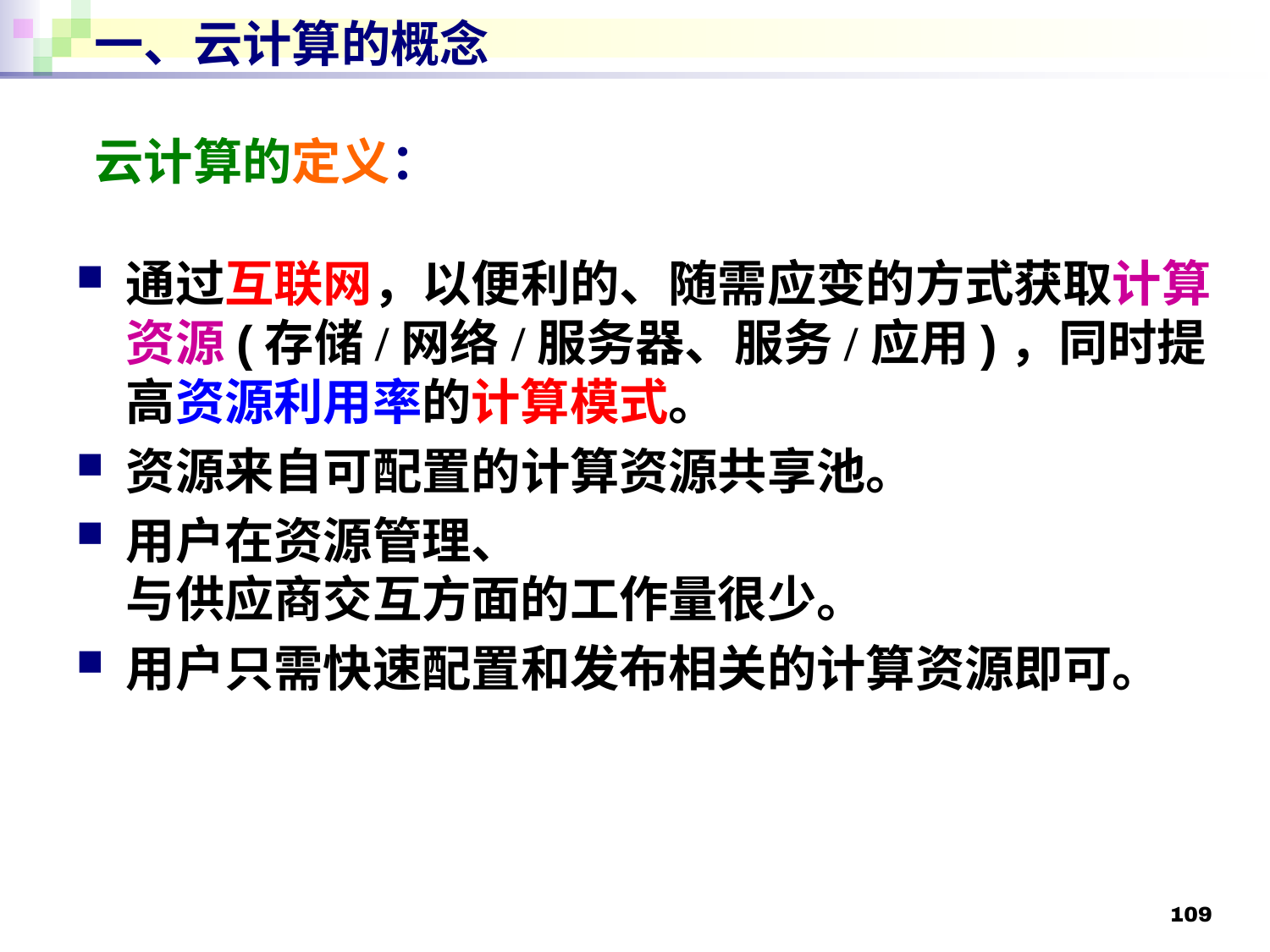

# 一、云计算的概念
云计算的定义：
通过互联网，以便利的、随需应变的方式获取计算资源(存储/网络/服务器、服务/应用)，同时提高资源利用率的计算模式。
资源来自可配置的计算资源共享池。
用户在资源管理、
与供应商交互方面的工作量很少。
用户只需快速配置和发布相关的计算资源即可。
109